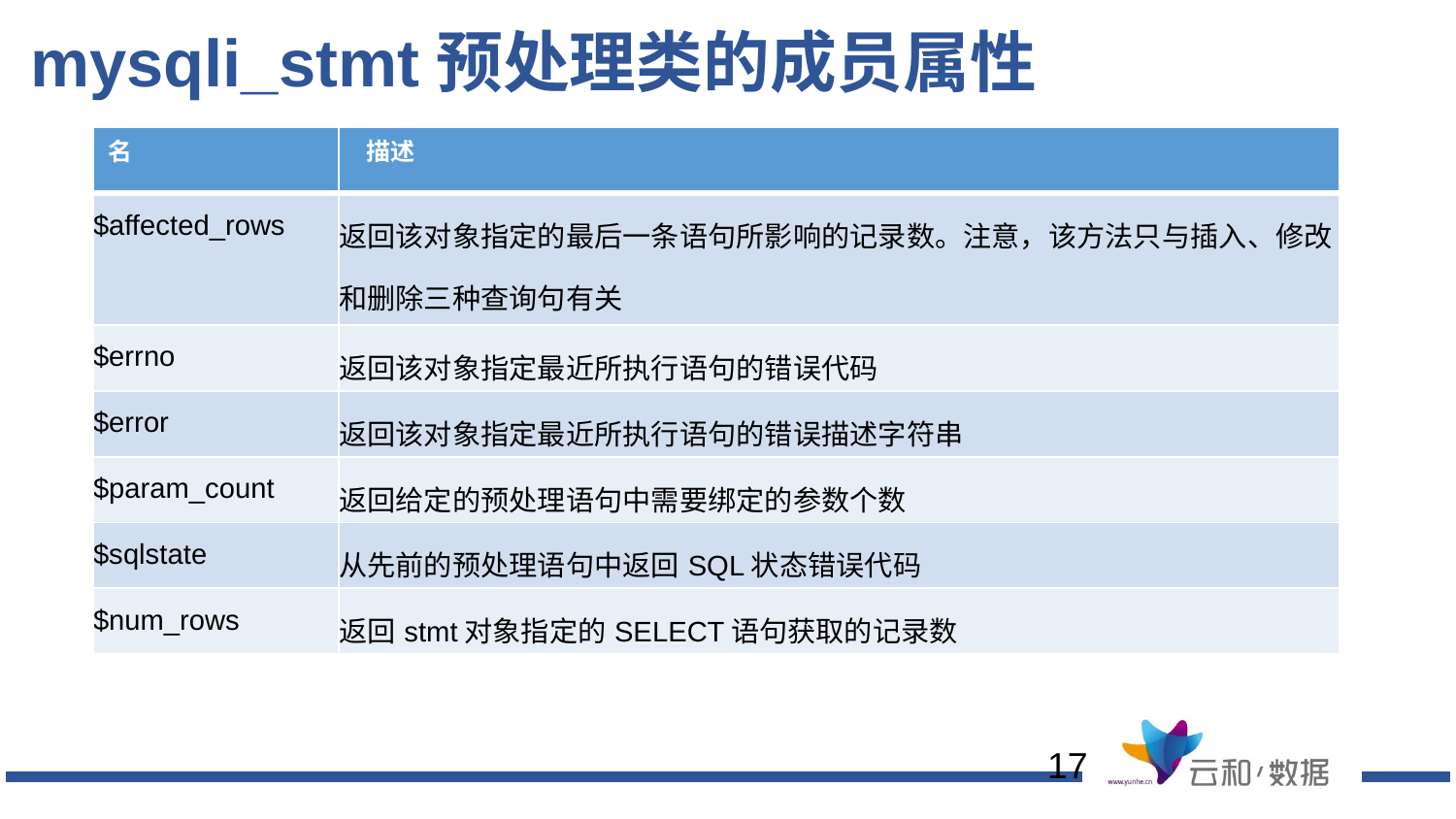

# mysqli_stmt预处理类的成员属性
| 名 | 描述 |
| --- | --- |
| $affected\_rows | 返回该对象指定的最后一条语句所影响的记录数。注意，该方法只与插入、修改和删除三种查询句有关 |
| $errno | 返回该对象指定最近所执行语句的错误代码 |
| $error | 返回该对象指定最近所执行语句的错误描述字符串 |
| $param\_count | 返回给定的预处理语句中需要绑定的参数个数 |
| $sqlstate | 从先前的预处理语句中返回SQL状态错误代码 |
| $num\_rows | 返回stmt对象指定的SELECT语句获取的记录数 |
17